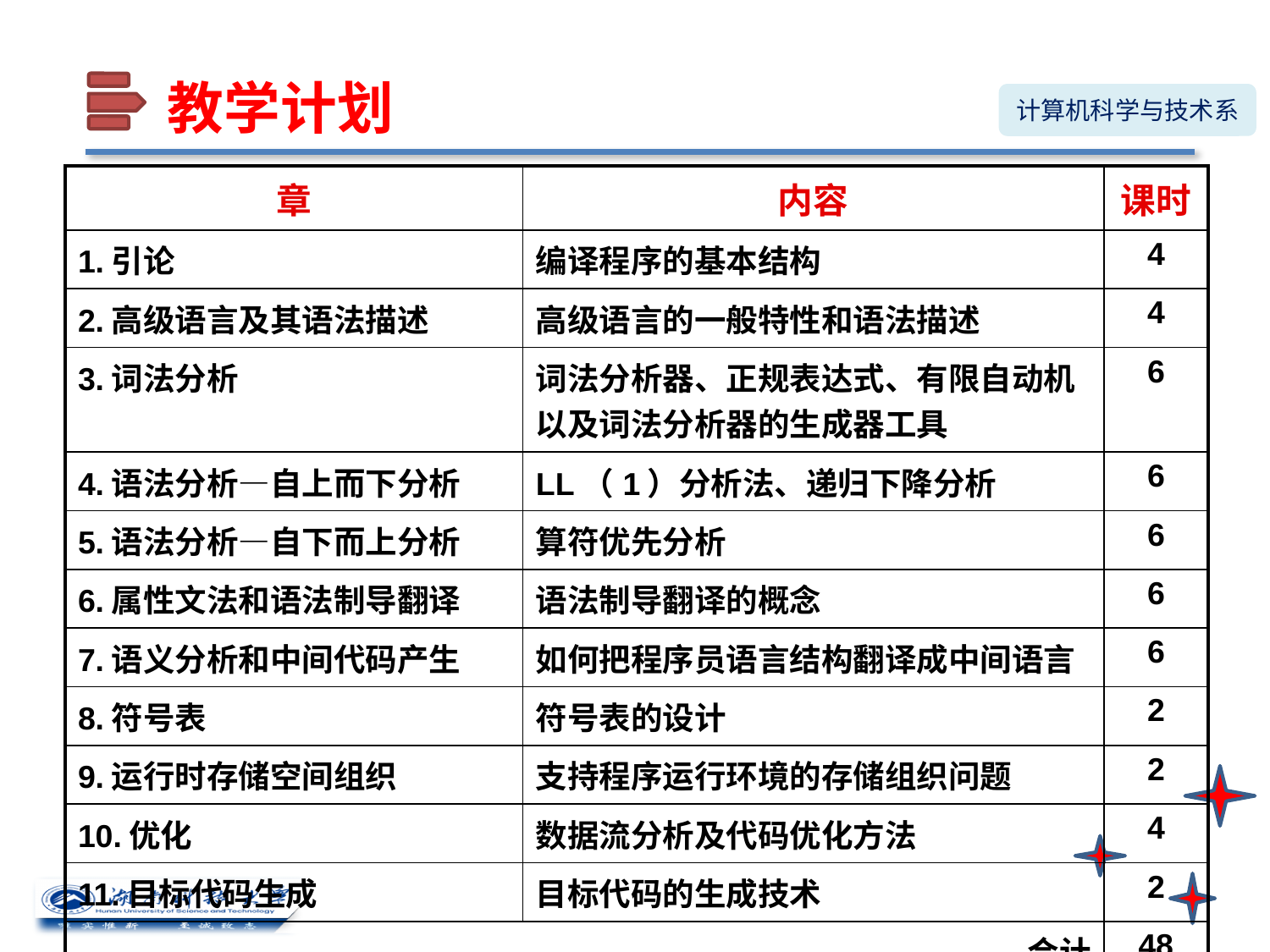

# 教学计划
| 章 | 内容 | 课时 |
| --- | --- | --- |
| 1.引论 | 编译程序的基本结构 | 4 |
| 2.高级语言及其语法描述 | 高级语言的一般特性和语法描述 | 4 |
| 3.词法分析 | 词法分析器、正规表达式、有限自动机以及词法分析器的生成器工具 | 6 |
| 4.语法分析—自上而下分析 | LL（1）分析法、递归下降分析 | 6 |
| 5.语法分析—自下而上分析 | 算符优先分析 | 6 |
| 6.属性文法和语法制导翻译 | 语法制导翻译的概念 | 6 |
| 7.语义分析和中间代码产生 | 如何把程序员语言结构翻译成中间语言 | 6 |
| 8.符号表 | 符号表的设计 | 2 |
| 9.运行时存储空间组织 | 支持程序运行环境的存储组织问题 | 2 |
| 10.优化 | 数据流分析及代码优化方法 | 4 |
| 11.目标代码生成 | 目标代码的生成技术 | 2 |
| 合计 |  | 48 |
4